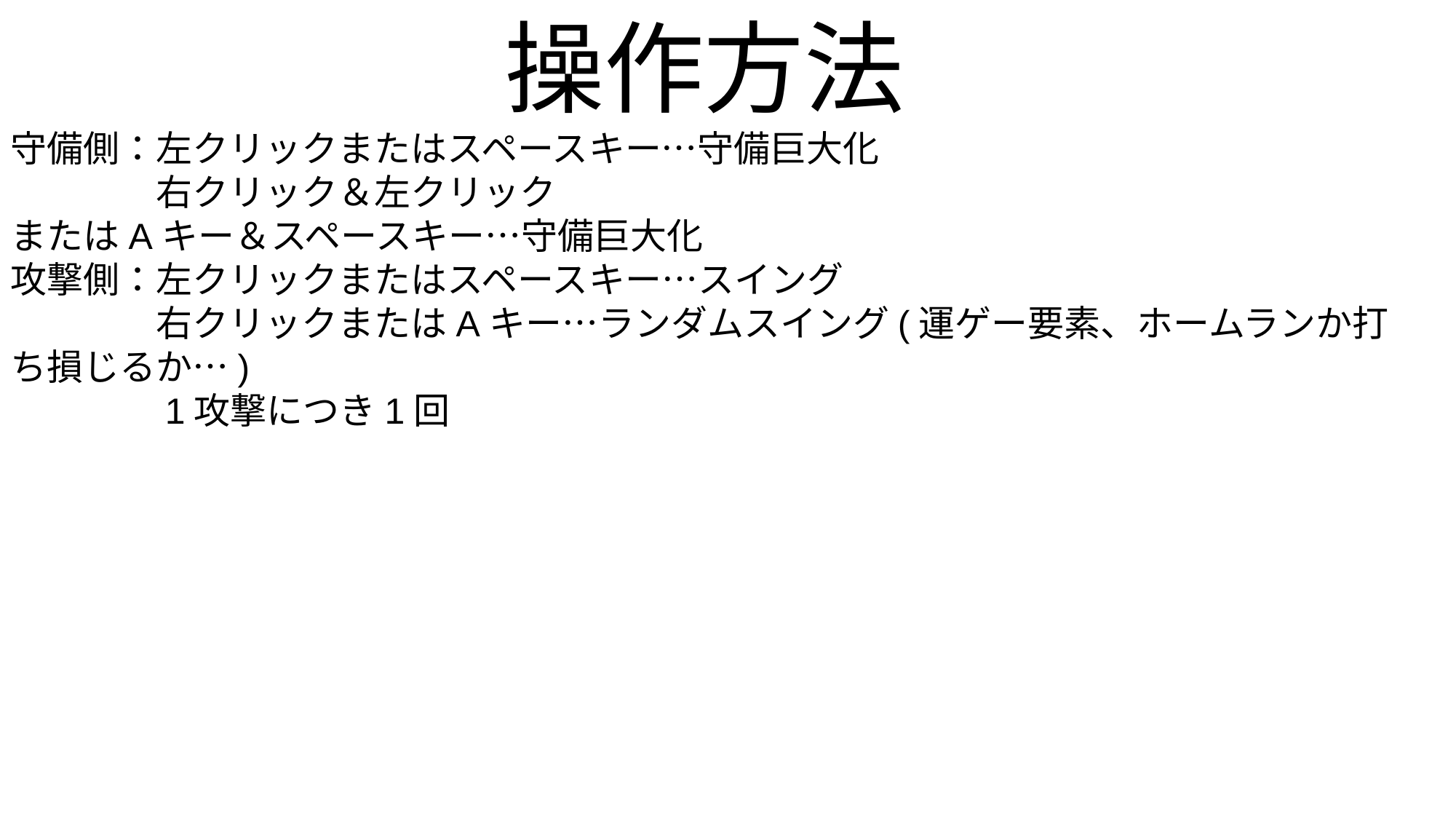

操作方法
守備側：左クリックまたはスペースキー…守備巨大化
	　右クリック＆左クリック
またはAキー＆スペースキー…守備巨大化
攻撃側：左クリックまたはスペースキー…スイング
	　右クリックまたはAキー…ランダムスイング(運ゲー要素、ホームランか打ち損じるか…)
	　1攻撃につき1回